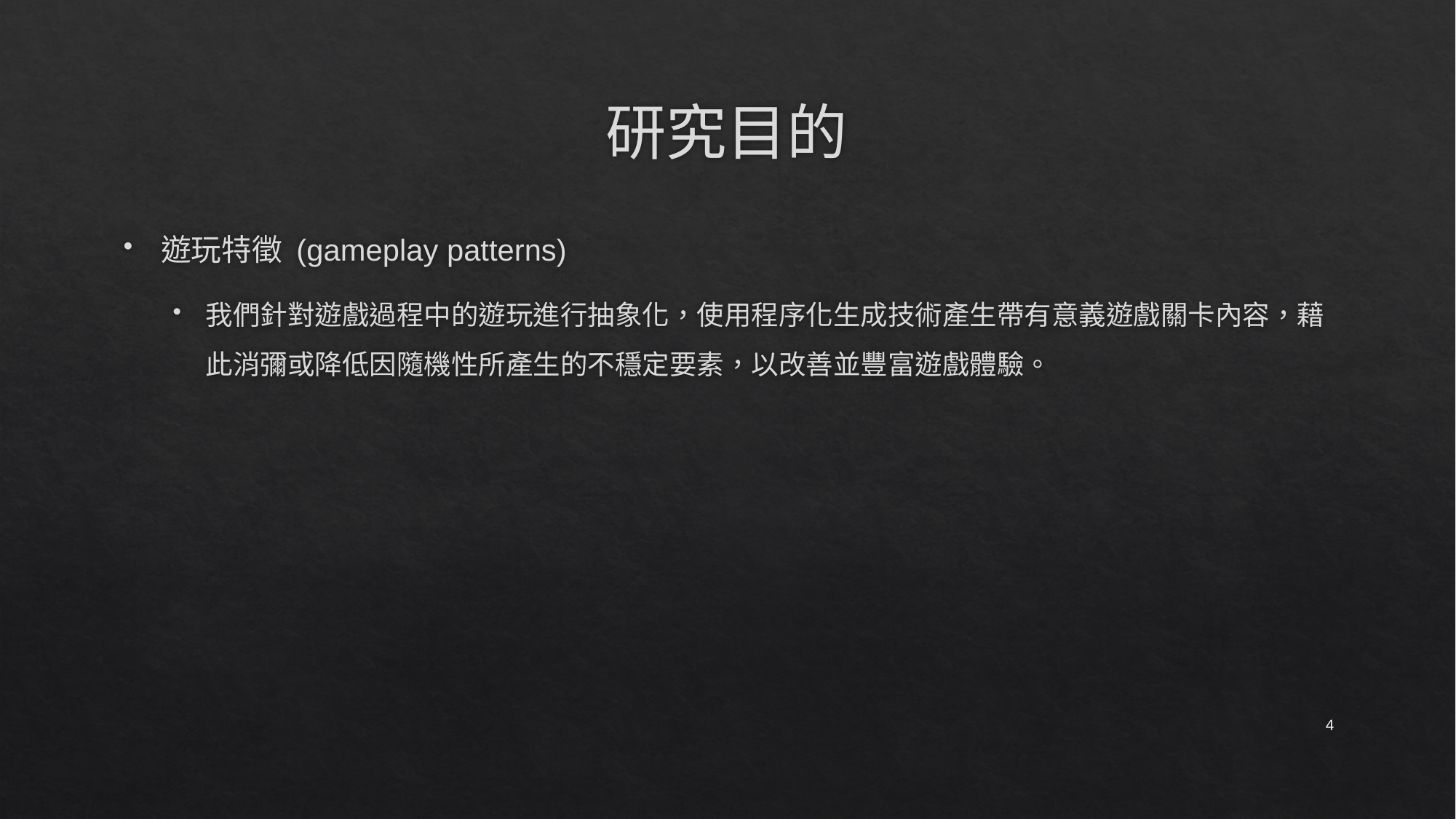

# 研究目的
遊玩特徵 (gameplay patterns)
我們針對遊戲過程中的遊玩進行抽象化，使用程序化生成技術產生帶有意義遊戲關卡內容，藉此消彌或降低因隨機性所產生的不穩定要素，以改善並豐富遊戲體驗。
4